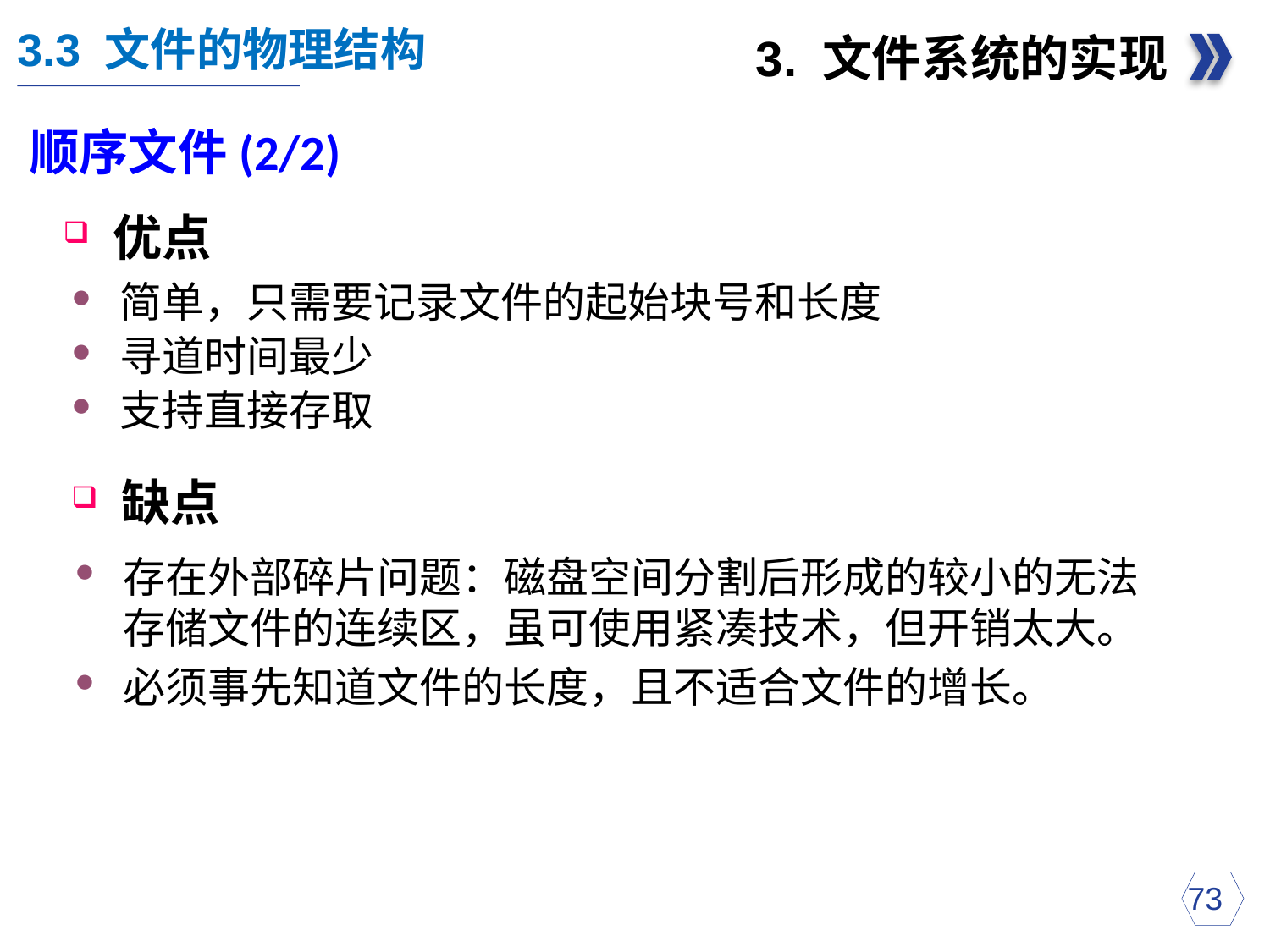

3.3 文件的物理结构
3. 文件系统的实现

顺序文件(2/2)
 优点
简单，只需要记录文件的起始块号和长度
寻道时间最少
支持直接存取

 缺点
存在外部碎片问题：磁盘空间分割后形成的较小的无法存储文件的连续区，虽可使用紧凑技术，但开销太大。
必须事先知道文件的长度，且不适合文件的增长。

 73